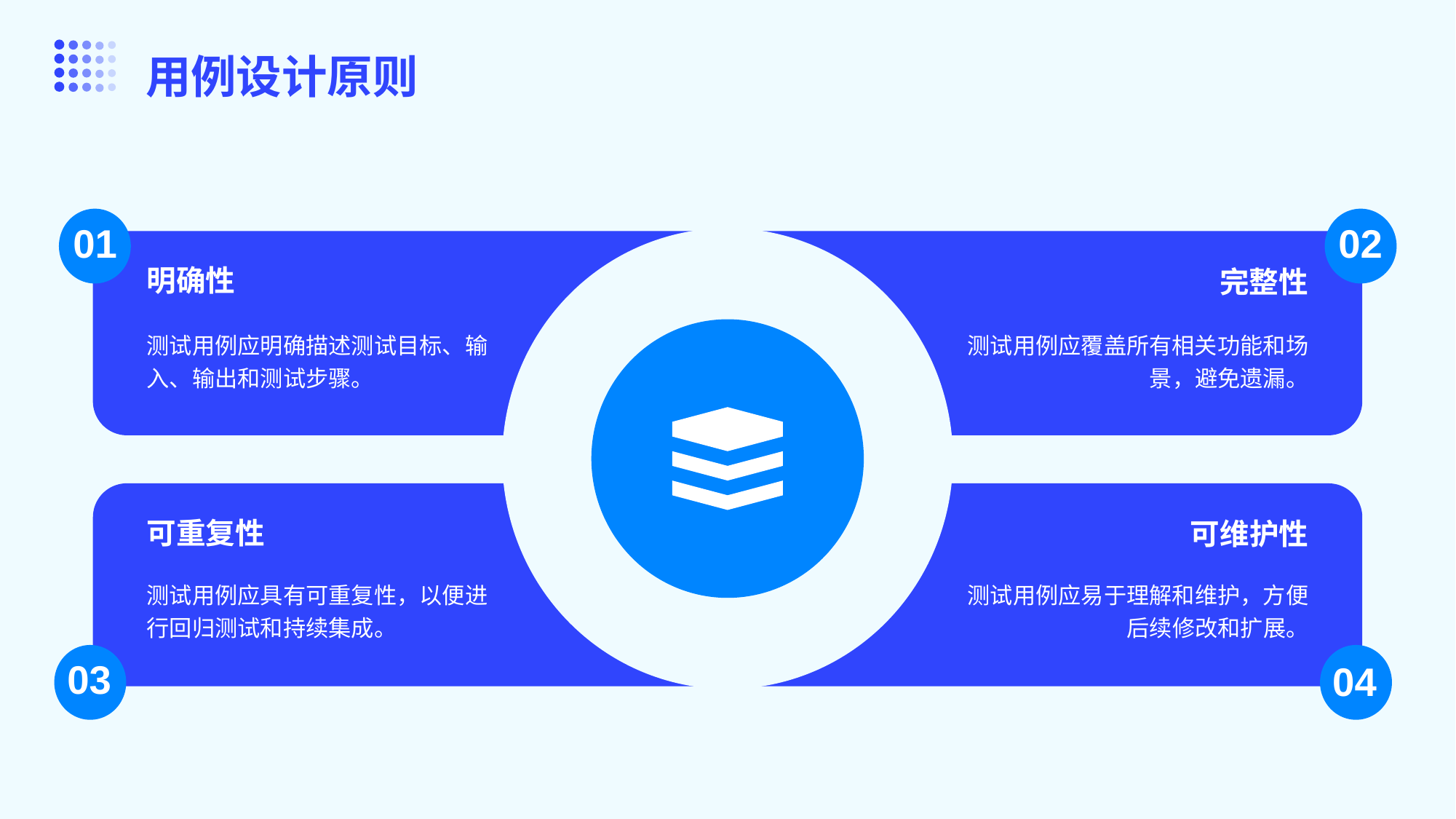

用例设计原则

01
02

明确性
完整性
测试用例应明确描述测试目标、输入、输出和测试步骤。

测试用例应覆盖所有相关功能和场景，避免遗漏。

可重复性
可维护性
测试用例应具有可重复性，以便进行回归测试和持续集成。
测试用例应易于理解和维护，方便后续修改和扩展。

03
04